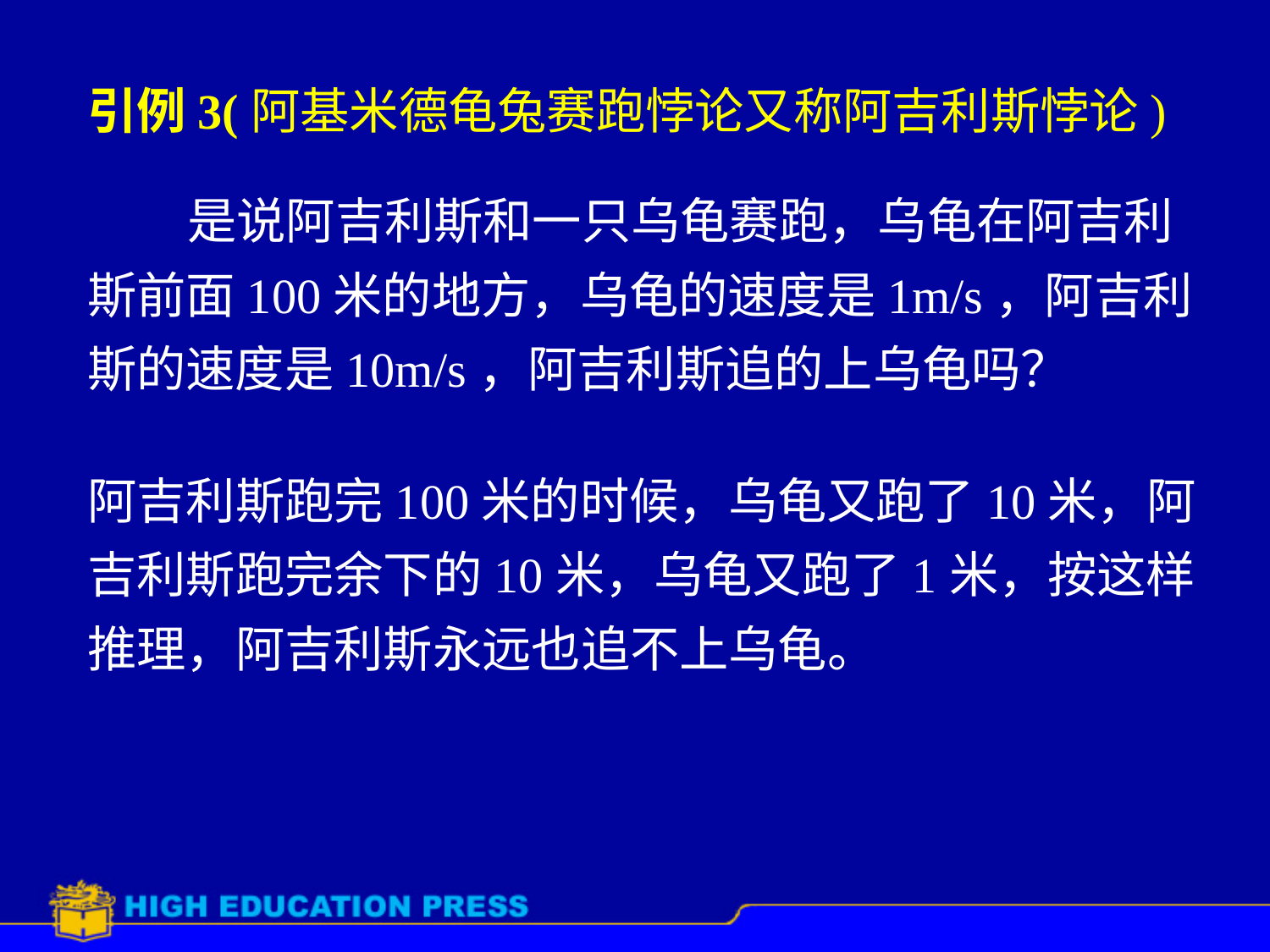

引例3(阿基米德龟兔赛跑悖论又称阿吉利斯悖论)
# 是说阿吉利斯和一只乌龟赛跑，乌龟在阿吉利斯前面100米的地方，乌龟的速度是1m/s，阿吉利斯的速度是10m/s，阿吉利斯追的上乌龟吗？
阿吉利斯跑完100米的时候，乌龟又跑了10米，阿吉利斯跑完余下的10米，乌龟又跑了1米，按这样推理，阿吉利斯永远也追不上乌龟。